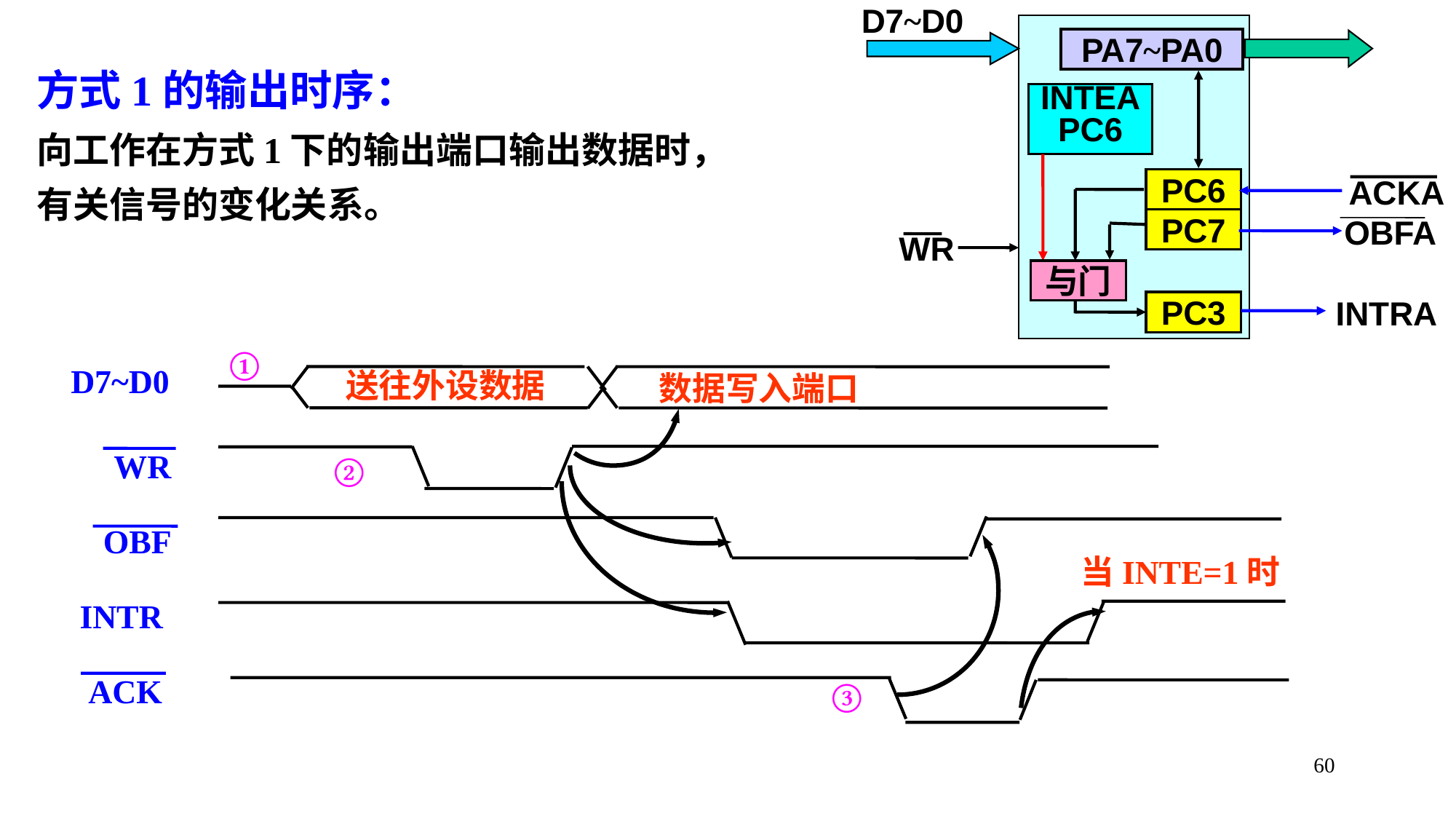

D7~D0

PA7~PA0

INTEA
PC6

PC6
ACKA

INTRA
OBFA

PC7

WR

与门
PC3

方式1的输出时序：
向工作在方式1下的输出端口输出数据时，
有关信号的变化关系。

①
D7~D0
送往外设数据

数据写入端口

WR

②

OBF

当INTE=1时

INTR

ACK

③

60